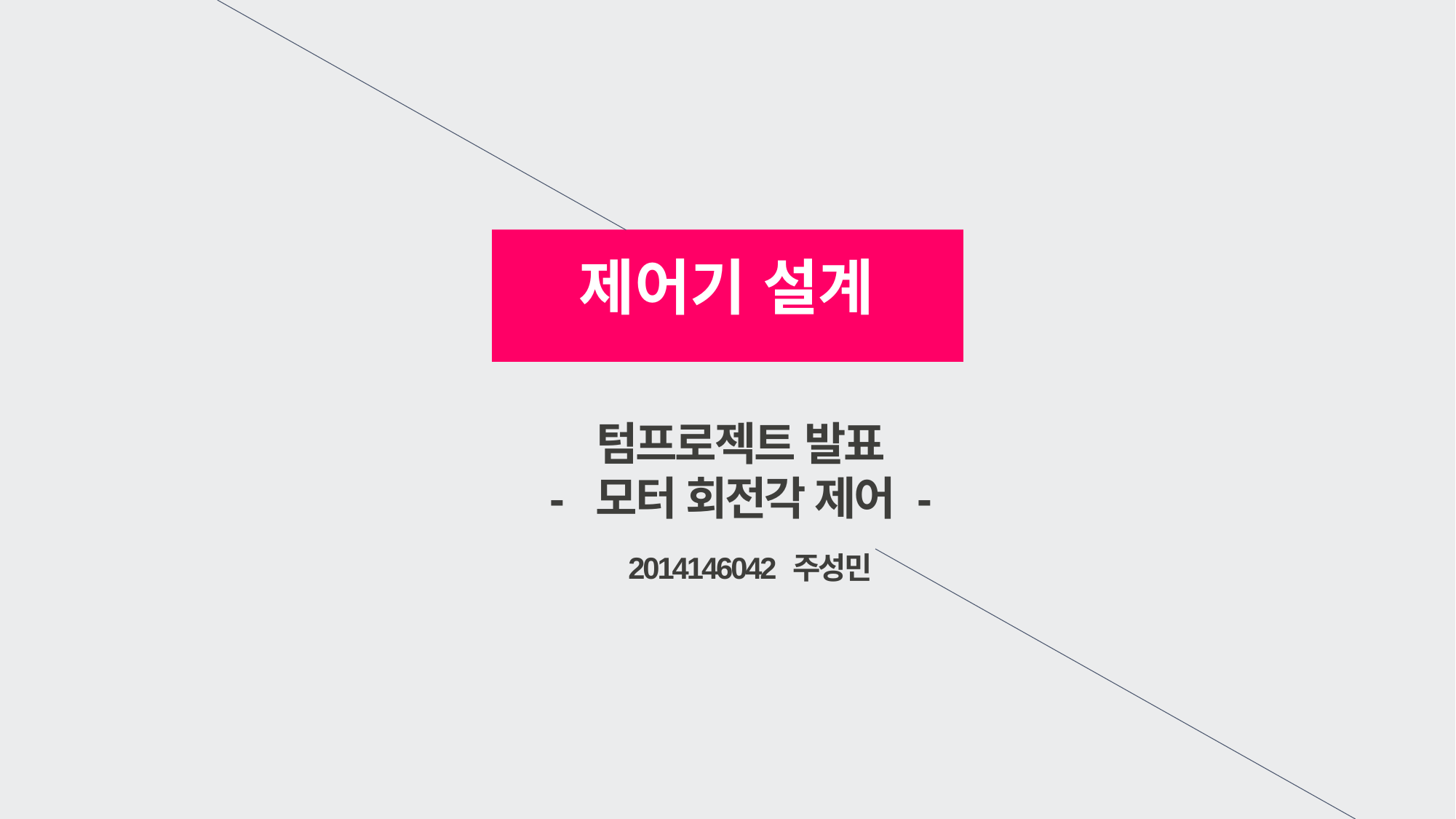

제어기 설계
2014146042 주성민
텀프로젝트 발표
-  모터 회전각 제어 -